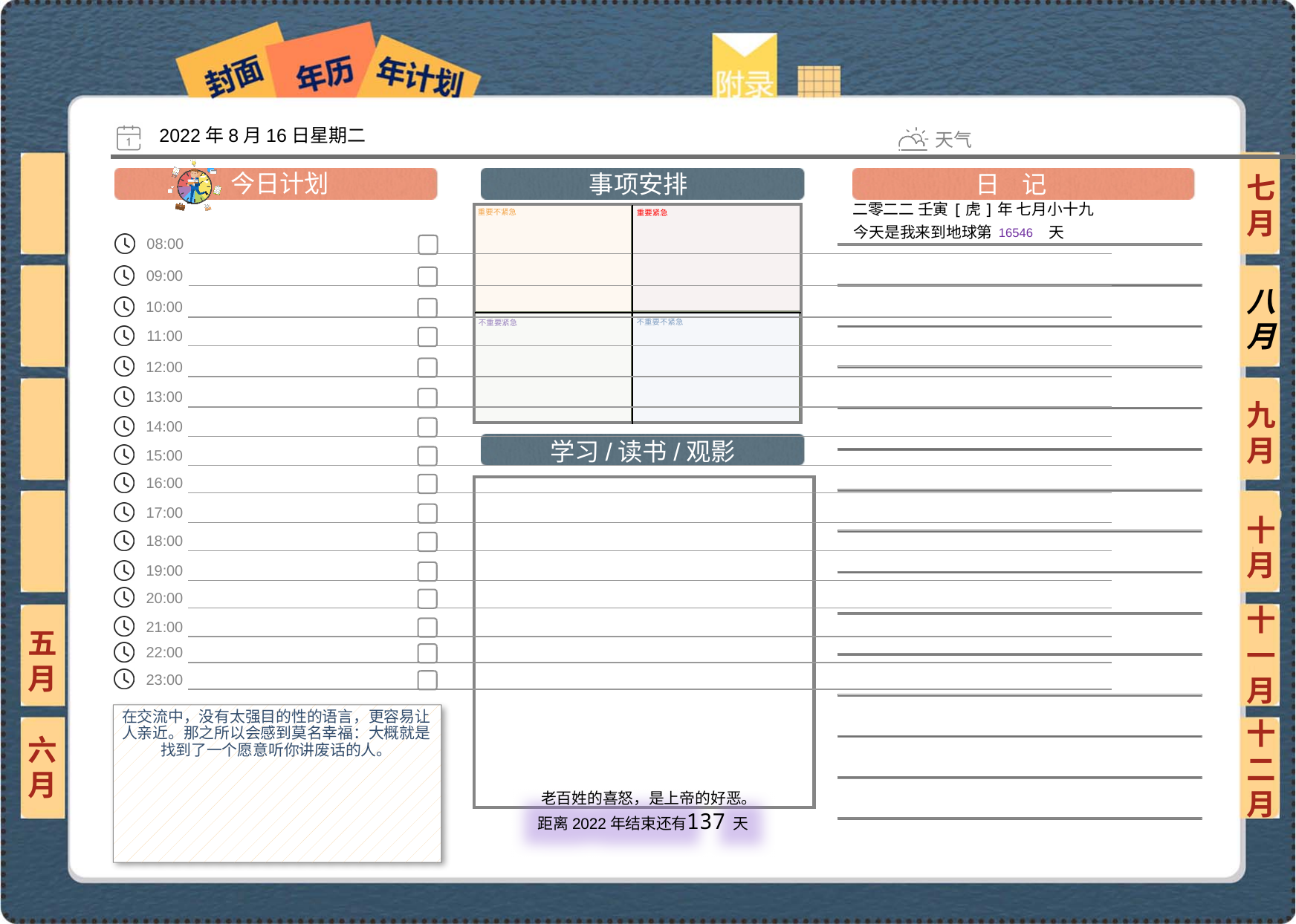

2022年8月16日星期二
七月
二零二二 壬寅[虎]年 七月小十九
16546
八月
九月
十月
十一月
五月
在交流中，没有太强目的性的语言，更容易让人亲近。那之所以会感到莫名幸福：大概就是找到了一个愿意听你讲废话的人。

六月
十二月
137
 老百姓的喜怒，是上帝的好恶。